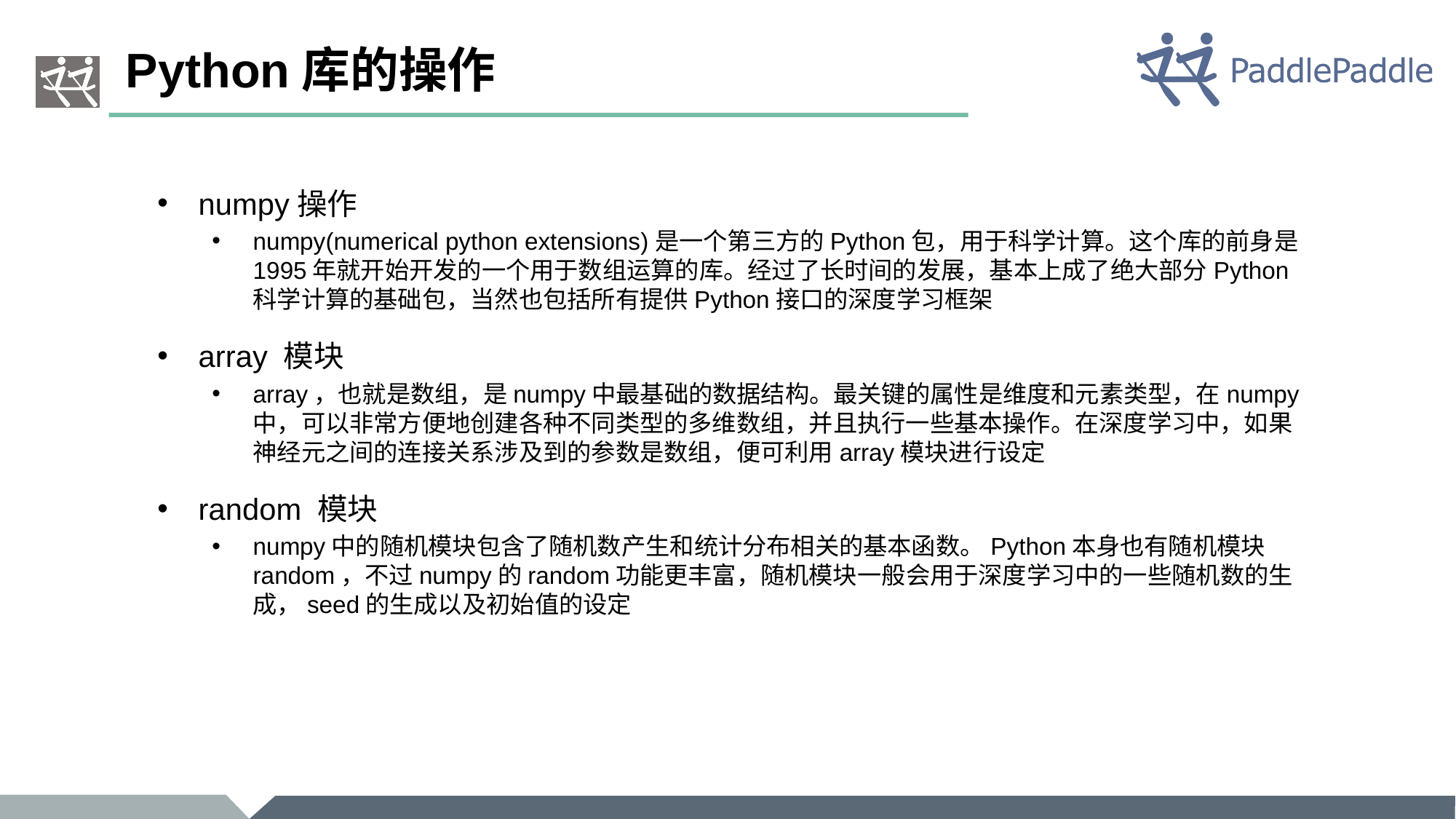

# Python库的操作
numpy操作
numpy(numerical python extensions)是一个第三方的Python包，用于科学计算。这个库的前身是1995年就开始开发的一个用于数组运算的库。经过了长时间的发展，基本上成了绝大部分Python科学计算的基础包，当然也包括所有提供Python接口的深度学习框架
array 模块
array，也就是数组，是numpy中最基础的数据结构。最关键的属性是维度和元素类型，在numpy中，可以非常方便地创建各种不同类型的多维数组，并且执行一些基本操作。在深度学习中，如果神经元之间的连接关系涉及到的参数是数组，便可利用array模块进行设定
random 模块
numpy中的随机模块包含了随机数产生和统计分布相关的基本函数。Python本身也有随机模块random，不过numpy的random功能更丰富，随机模块一般会用于深度学习中的一些随机数的生成，seed的生成以及初始值的设定